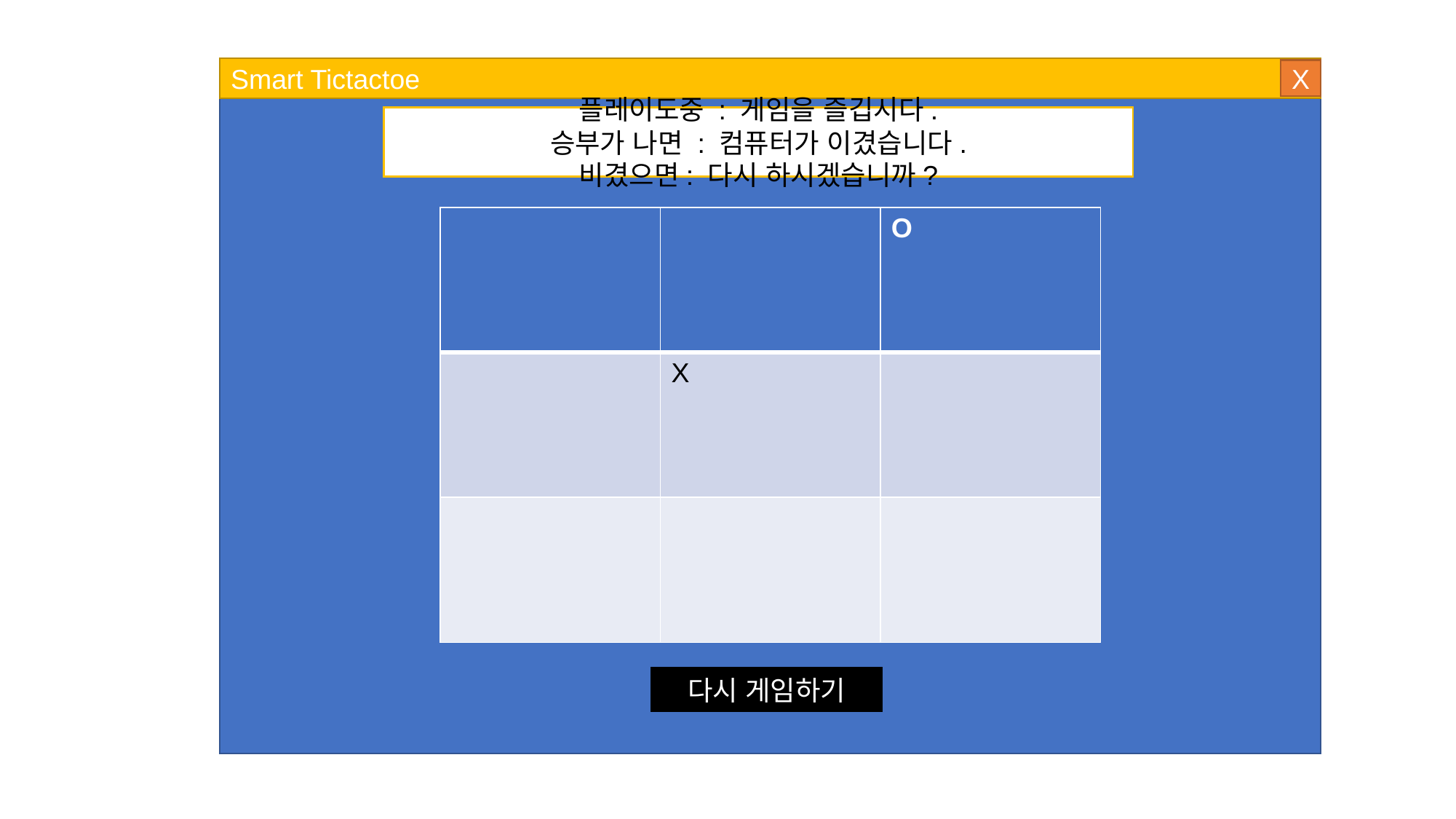

Smart Tictactoe
X

플레이도중 : 게임을 즐깁시다.
승부가 나면 : 컴퓨터가 이겼습니다.
비겼으면: 다시 하시겠습니까?
|  |  | O |
| --- | --- | --- |
|  | X |  |
|  |  |  |
다시 게임하기